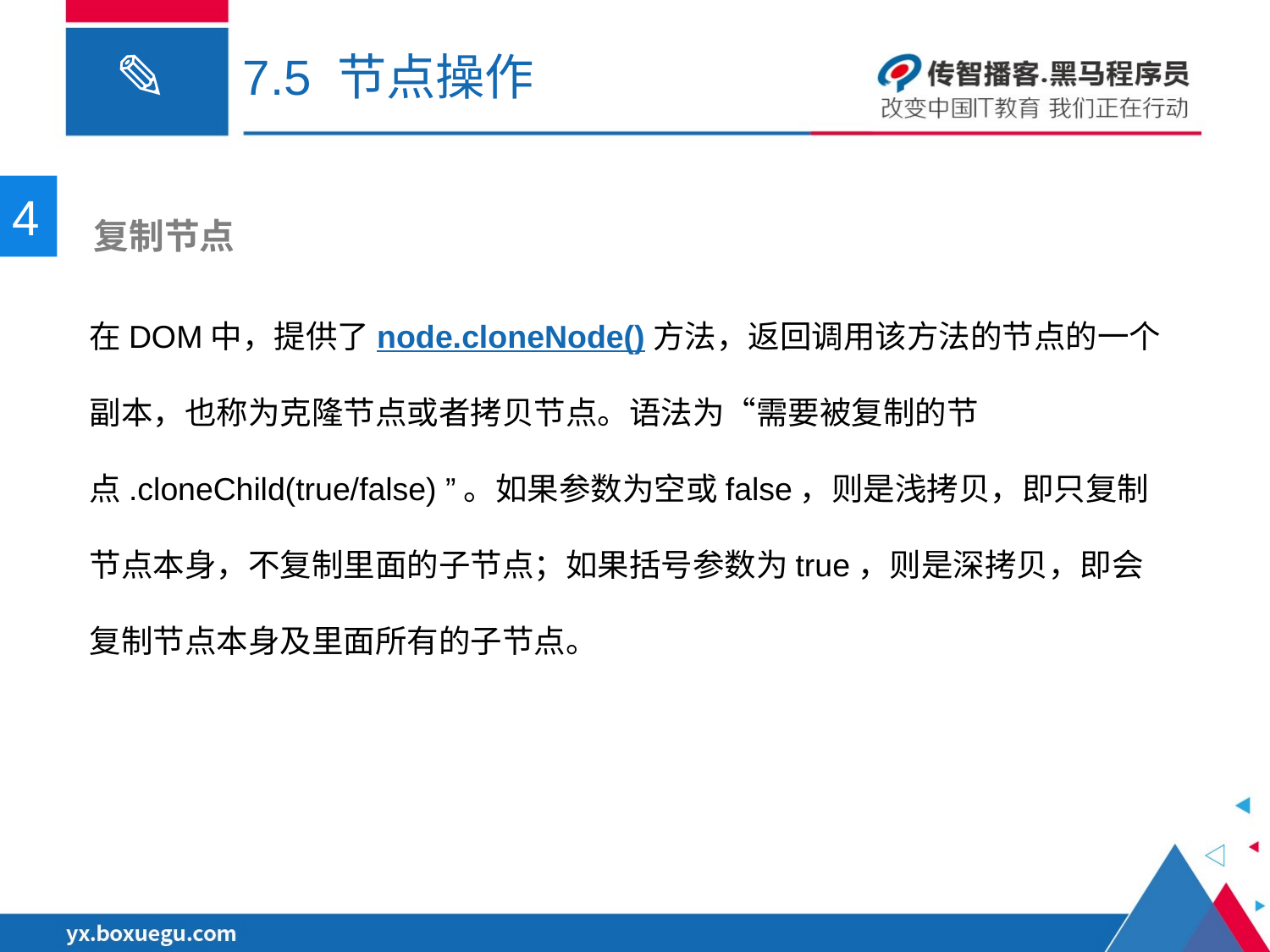

# 7.5 节点操作

4
  复制节点
在DOM中，提供了node.cloneNode()方法，返回调用该方法的节点的一个副本，也称为克隆节点或者拷贝节点。语法为“需要被复制的节点.cloneChild(true/false) ”。如果参数为空或false，则是浅拷贝，即只复制节点本身，不复制里面的子节点；如果括号参数为true，则是深拷贝，即会复制节点本身及里面所有的子节点。